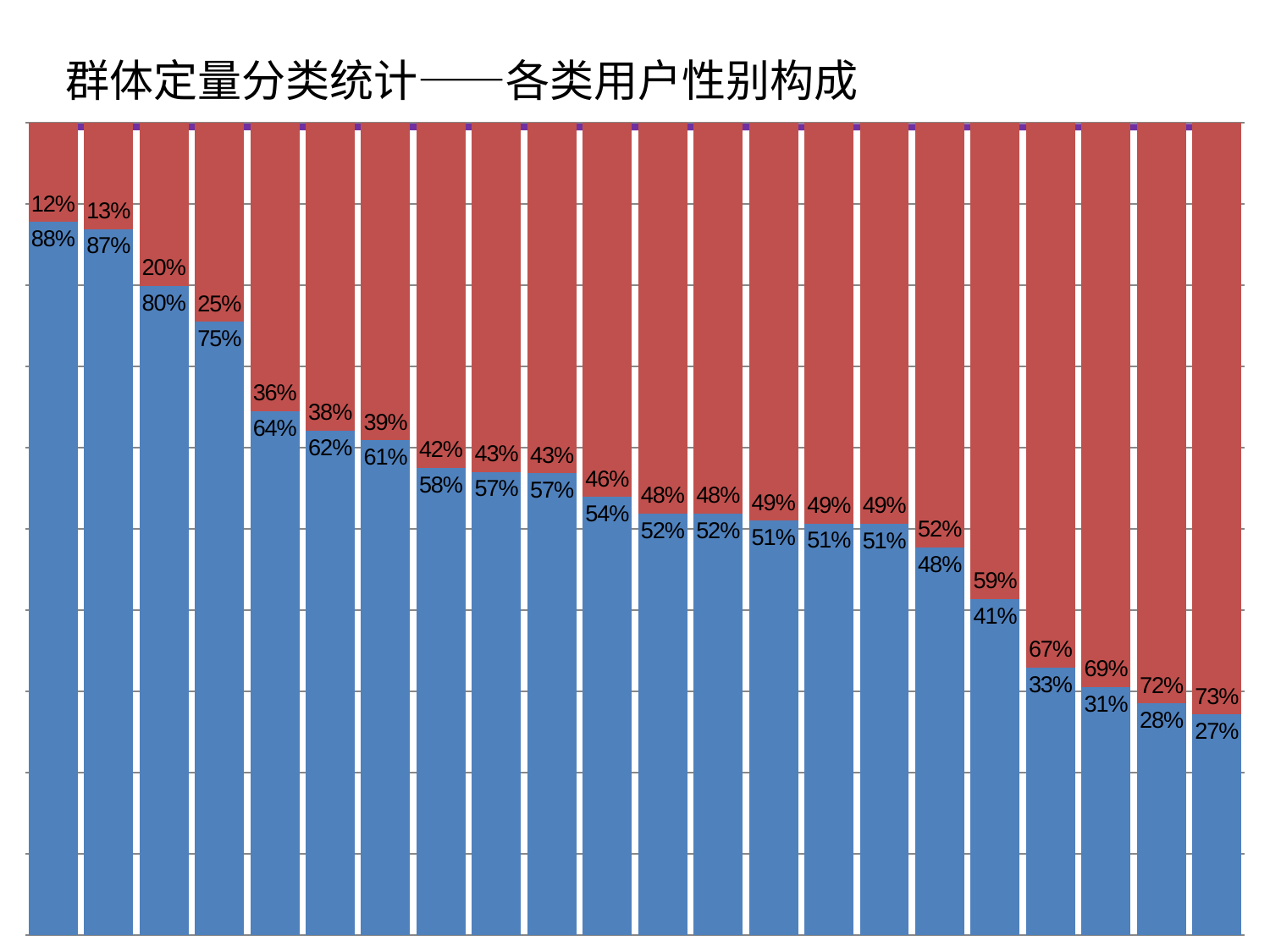

# 群体定量分类统计——各类用户性别构成

### Chart

| Category | 男 | 女 |
|---|---|---|
| DNF活跃用户 | 0.8775924955862096 | 0.12240750441379043 |
| 黑钻 | 0.8690523821648107 | 0.1309476178351892 |
| QQ飞车活跃用户 | 0.7989957969196527 | 0.20100420308034744 |
| 会员 | 0.754960916141507 | 0.2450390838584956 |
| 拍拍2006 | 0.6447776692668107 | 0.35522233073319076 |
| 拍拍登录用户 | 0.6209176416047838 | 0.37908235839521864 |
| 红钻 | 0.6088046351011157 | 0.3911953648988866 |
| 拍拍2009 | 0.575223027713892 | 0.4247769722861098 |
| 拍拍2010 | 0.5701511102146471 | 0.4298488897853543 |
| QQ活跃用户 | 0.5685268070695556 | 0.4314731929304457 |
| 黄钻 | 0.539139210233818 | 0.46086078976618455 |
| 拍拍2007 | 0.5187725289847396 | 0.48122747101526064 |
| QQ秀商城用户 | 0.5185030420807768 | 0.48149695791922403 |
| 拍拍2008 | 0.5100154248253995 | 0.48998457517460264 |
| QQ秀优质穿衣 | 0.5066257280856866 | 0.4933742719143156 |
| 腾讯网女性频道 | 0.5061051744801199 | 0.49389482551988145 |
| 炫舞活跃 | 0.47734219195892497 | 0.5226578080410766 |
| 腾讯网时尚频道 | 0.413783462285349 | 0.5862165377146491 |
| 女装2010 | 0.3289792049030801 | 0.6710207950969207 |
| 女装2009 | 0.30551819854325657 | 0.6944818014567442 |
| 女装2006 | 0.28489606280290064 | 0.7151039371971006 |
| 女装2008 | 0.27134122089230883 | 0.7286587791076916 |